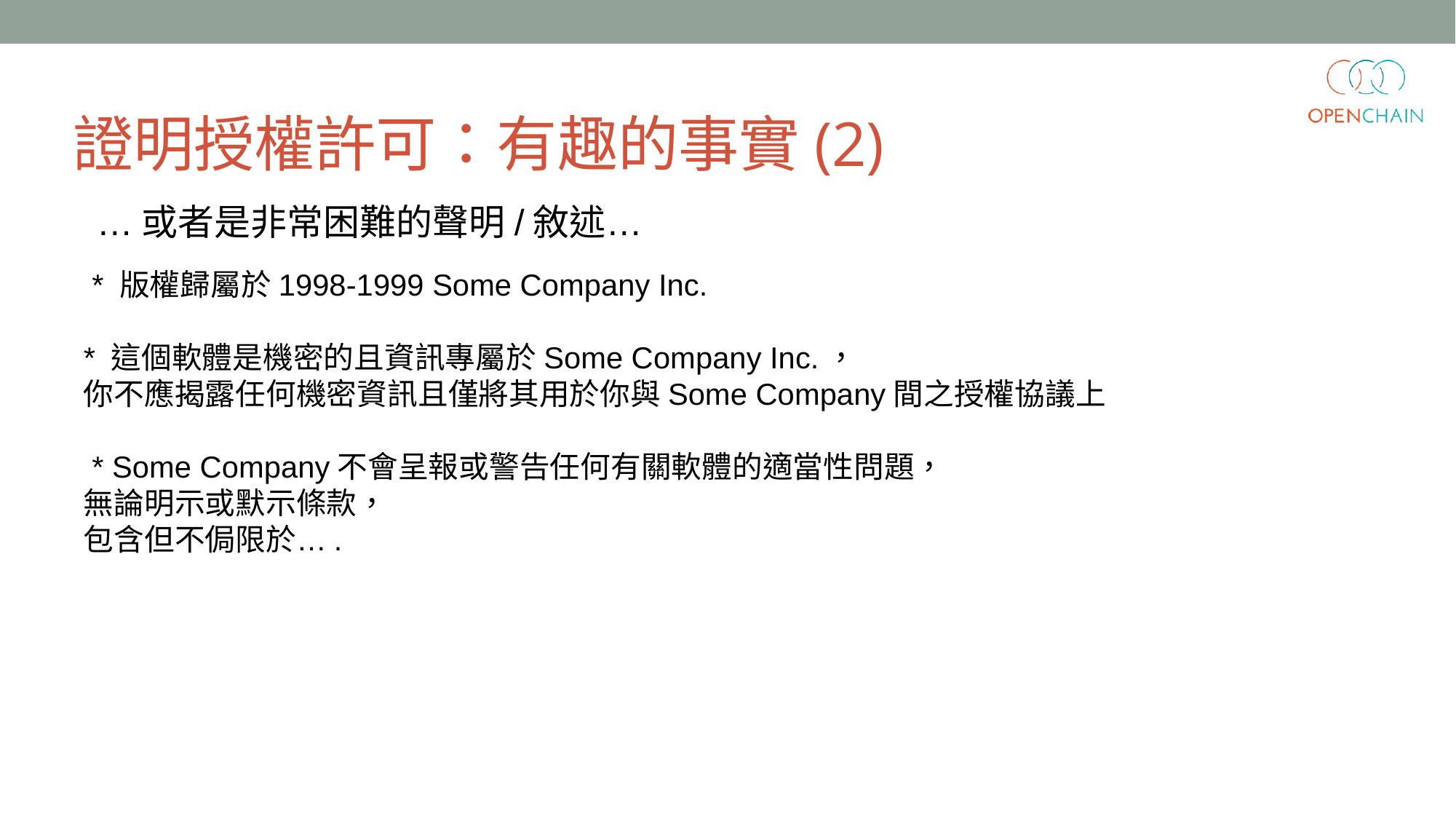

證明授權許可：有趣的事實(2)
…或者是非常困難的聲明/敘述…
 * 版權歸屬於1998-1999 Some Company Inc.

* 這個軟體是機密的且資訊專屬於Some Company Inc.，
你不應揭露任何機密資訊且僅將其用於你與Some Company間之授權協議上

 * Some Company不會呈報或警告任何有關軟體的適當性問題，
無論明示或默示條款，
包含但不侷限於….